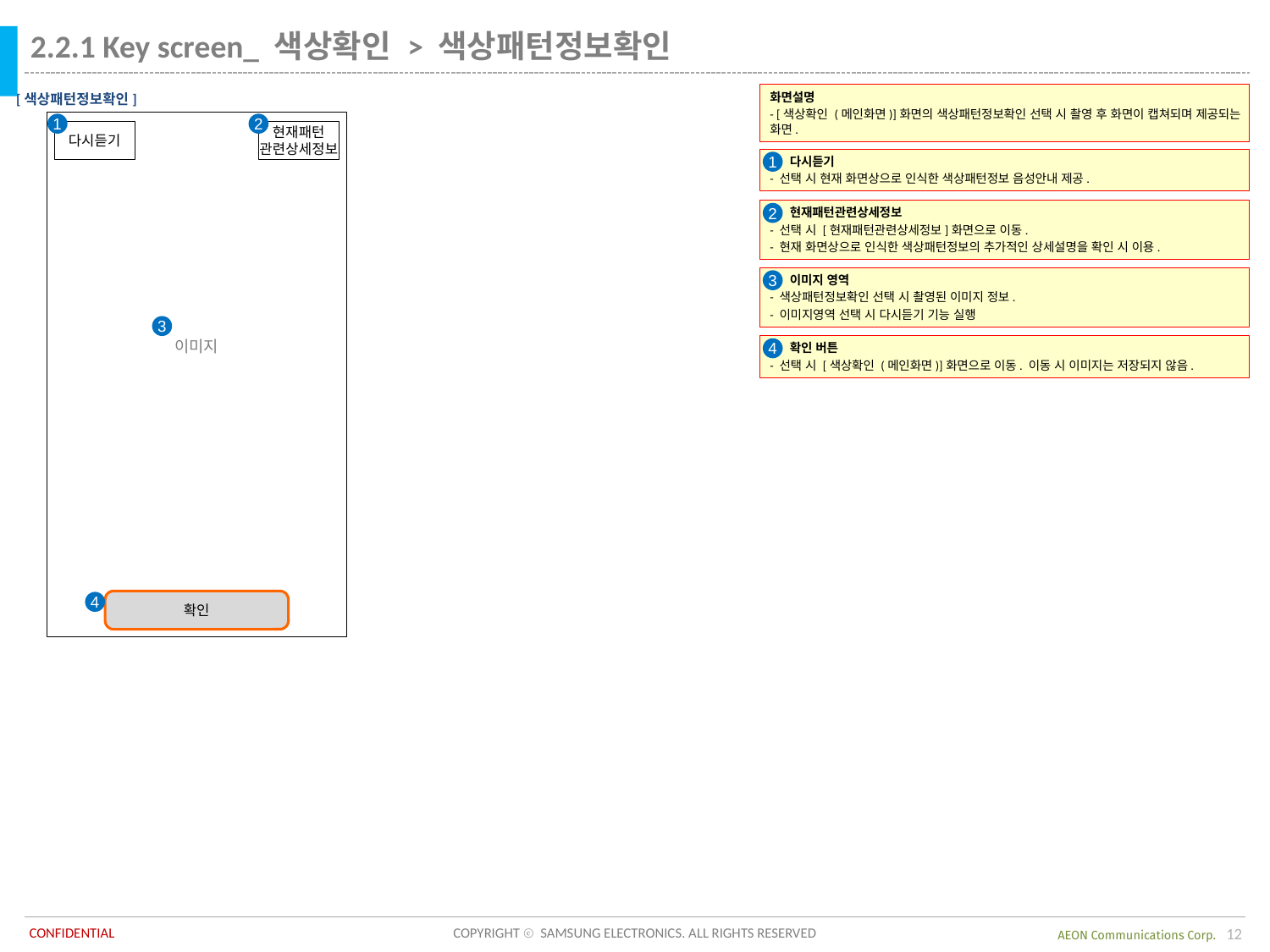

2.2.1 Key screen_ 색상확인 > 색상패턴정보확인
화면설명
- [색상확인 (메인화면)]화면의 색상패턴정보확인 선택 시 촬영 후 화면이 캡쳐되며 제공되는 화면.
[색상패턴정보확인]
이미지

다시듣기
현재패턴
관련상세정보
확인
1
2
     다시듣기
- 선택 시 현재 화면상으로 인식한 색상패턴정보 음성안내 제공.
1
     현재패턴관련상세정보
- 선택 시 [현재패턴관련상세정보]화면으로 이동.
- 현재 화면상으로 인식한 색상패턴정보의 추가적인 상세설명을 확인 시 이용.
2
     이미지 영역
- 색상패턴정보확인 선택 시 촬영된 이미지 정보.
- 이미지영역 선택 시 다시듣기 기능 실행
3
3
     확인 버튼
- 선택 시 [색상확인 (메인화면)]화면으로 이동. 이동 시 이미지는 저장되지 않음.
4
4
12